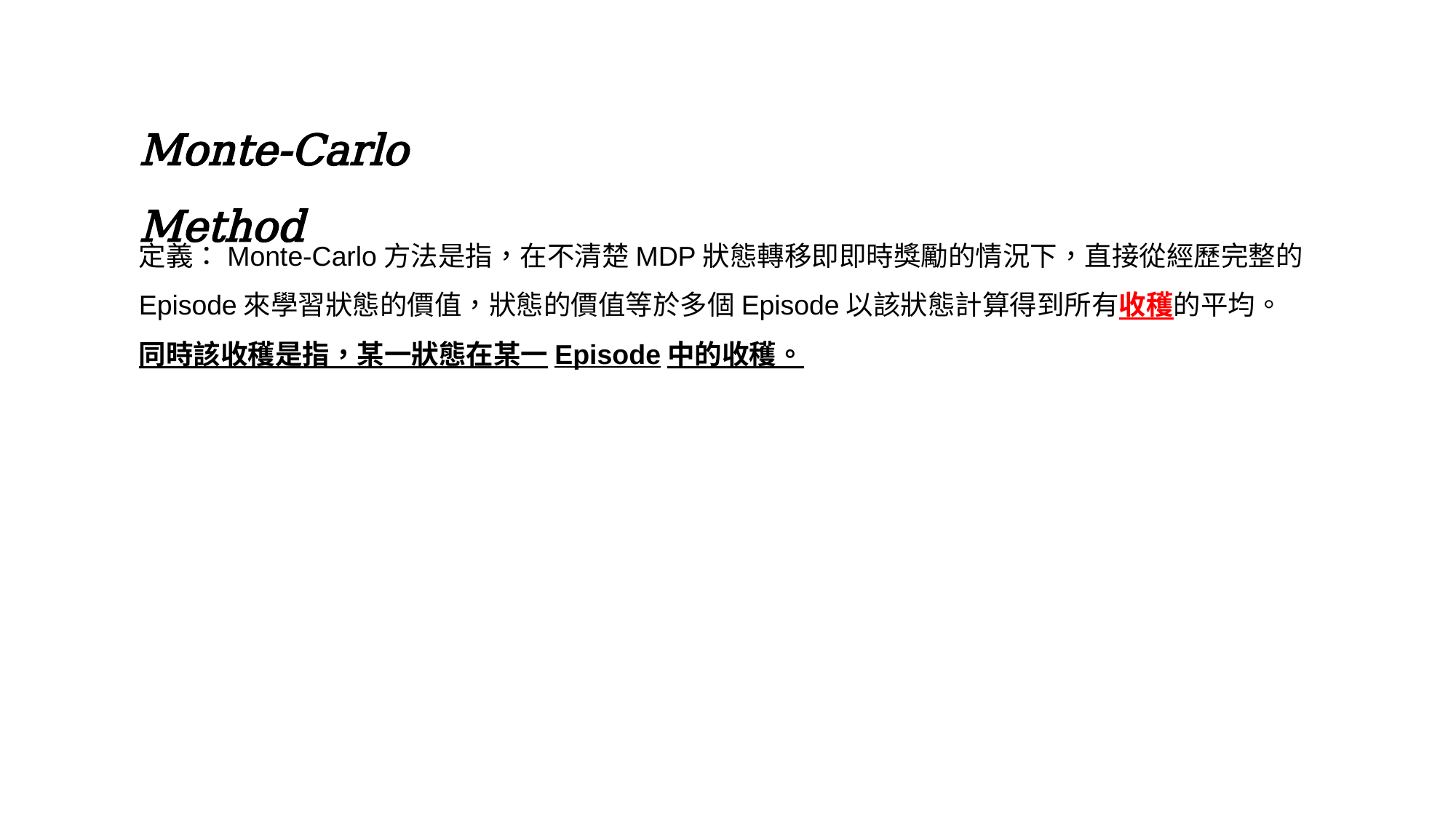

Monte-Carlo Method
定義：Monte-Carlo方法是指，在不清楚MDP狀態轉移即即時獎勵的情況下，直接從經歷完整的Episode來學習狀態的價值，狀態的價值等於多個Episode以該狀態計算得到所有收穫的平均。
同時該收穫是指，某一狀態在某一Episode中的收穫。